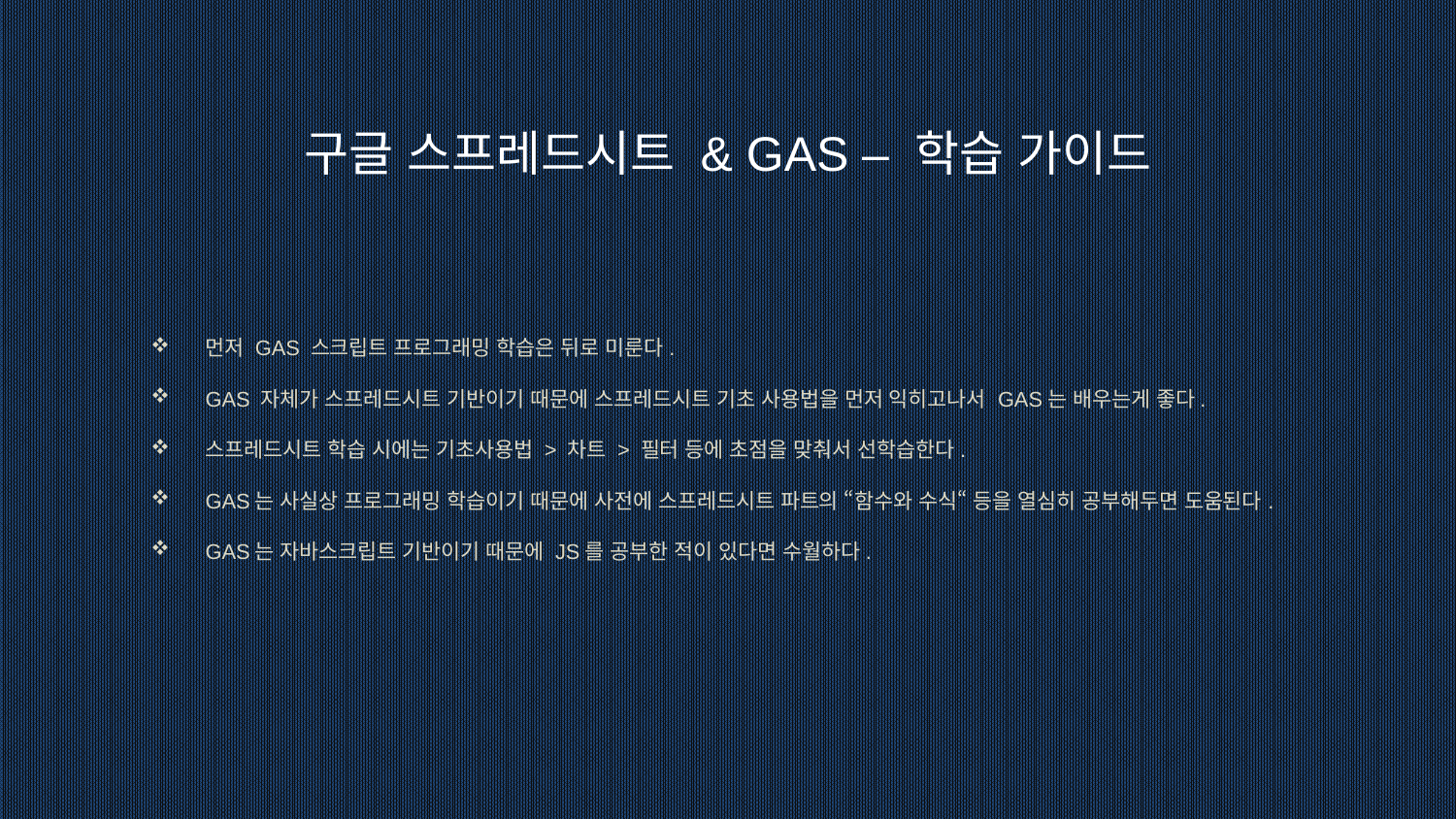

구글 스프레드시트 & GAS – 학습 가이드
먼저 GAS 스크립트 프로그래밍 학습은 뒤로 미룬다.
GAS 자체가 스프레드시트 기반이기 때문에 스프레드시트 기초 사용법을 먼저 익히고나서 GAS는 배우는게 좋다.
스프레드시트 학습 시에는 기초사용법 > 차트 > 필터 등에 초점을 맞춰서 선학습한다.
GAS는 사실상 프로그래밍 학습이기 때문에 사전에 스프레드시트 파트의 “함수와 수식“ 등을 열심히 공부해두면 도움된다.
GAS는 자바스크립트 기반이기 때문에 JS를 공부한 적이 있다면 수월하다.